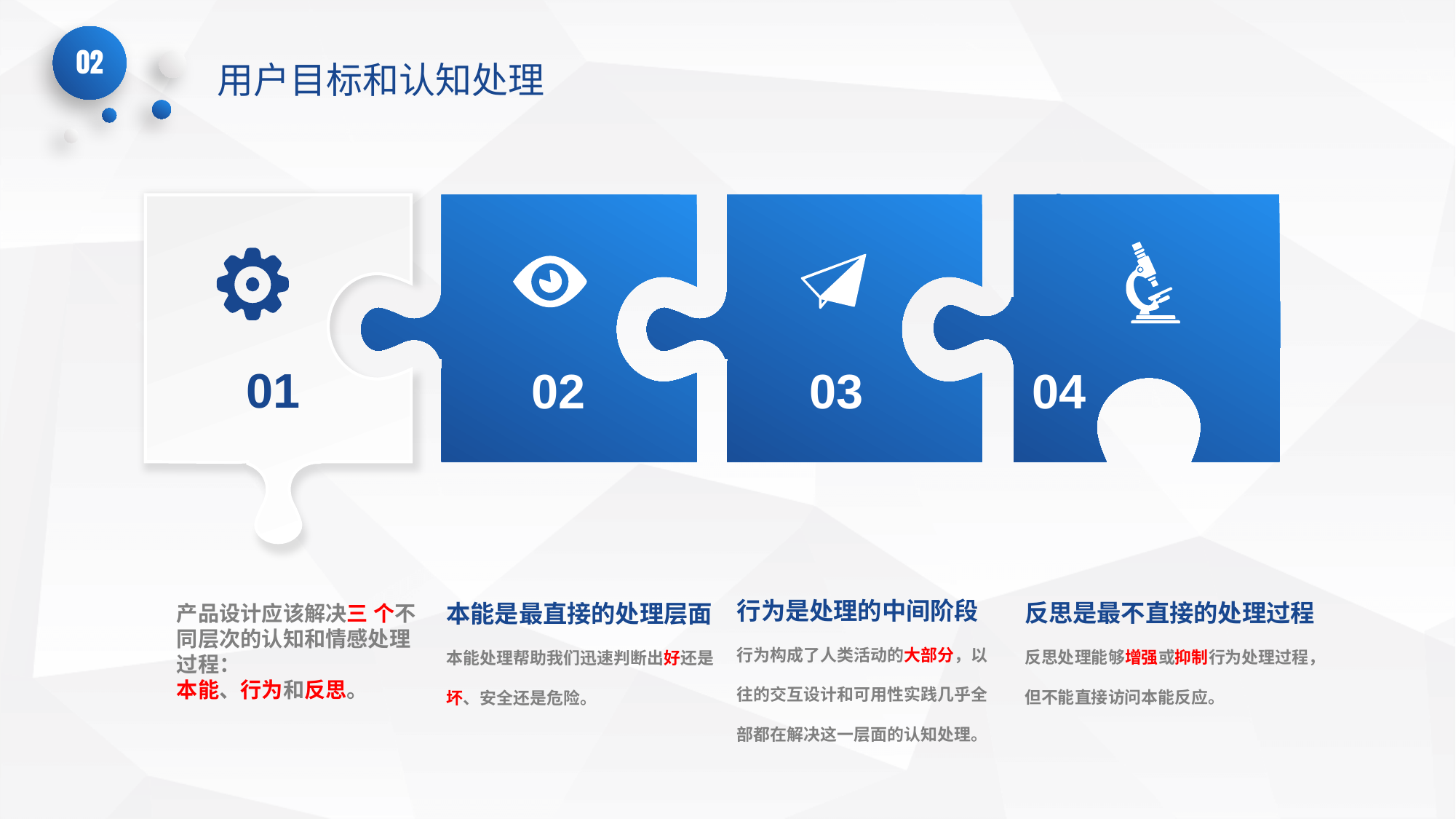

用户目标和认知处理

01
02
03
04
行为是处理的中间阶段
行为构成了人类活动的大部分，以往的交互设计和可用性实践几乎全 部都在解决这一层面的认知处理。
反思是最不直接的处理过程
反思处理能够增强或抑制行为处理过程，但不能直接访问本能反应。
本能是最直接的处理层面
本能处理帮助我们迅速判断出好还是坏、安全还是危险。
产品设计应该解决三 个不同层次的认知和情感处理过程：
本能、行为和反思。